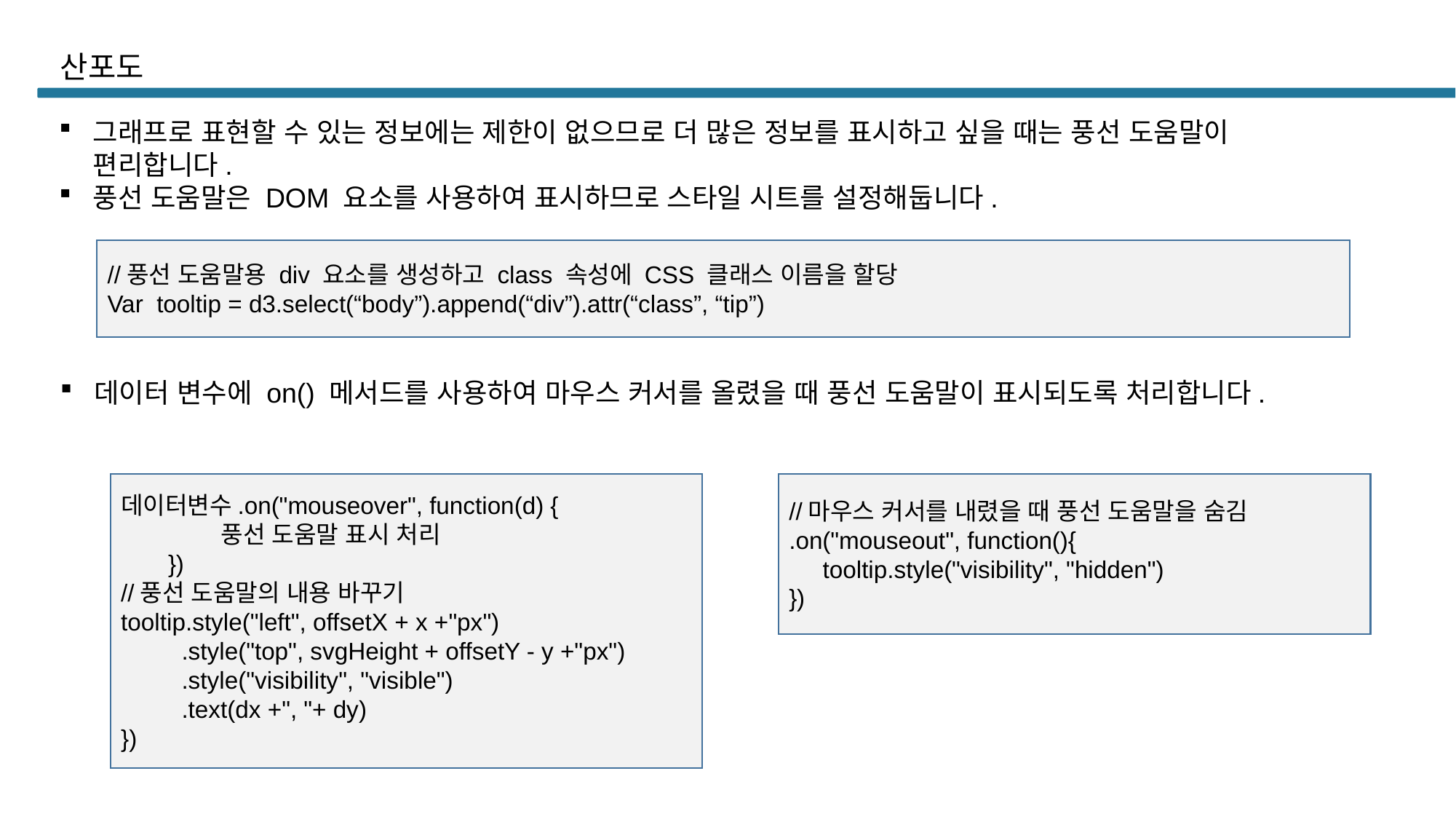

# 산포도
그래프로 표현할 수 있는 정보에는 제한이 없으므로 더 많은 정보를 표시하고 싶을 때는 풍선 도움말이 편리합니다.
풍선 도움말은 DOM 요소를 사용하여 표시하므로 스타일 시트를 설정해둡니다.
//풍선 도움말용 div 요소를 생성하고 class 속성에 CSS 클래스 이름을 할당
Var  tooltip = d3.select(“body”).append(“div”).attr(“class”, “tip”)

데이터 변수에 on() 메서드를 사용하여 마우스 커서를 올렸을 때 풍선 도움말이 표시되도록 처리합니다.
데이터변수.on("mouseover", function(d) {
              풍선 도움말 표시 처리
       })
//풍선 도움말의 내용 바꾸기
tooltip.style("left", offsetX + x +"px")
         .style("top", svgHeight + offsetY - y +"px")
         .style("visibility", "visible")
         .text(dx +", "+ dy)
})
//마우스 커서를 내렸을 때 풍선 도움말을 숨김
.on("mouseout", function(){
     tooltip.style("visibility", "hidden")
})